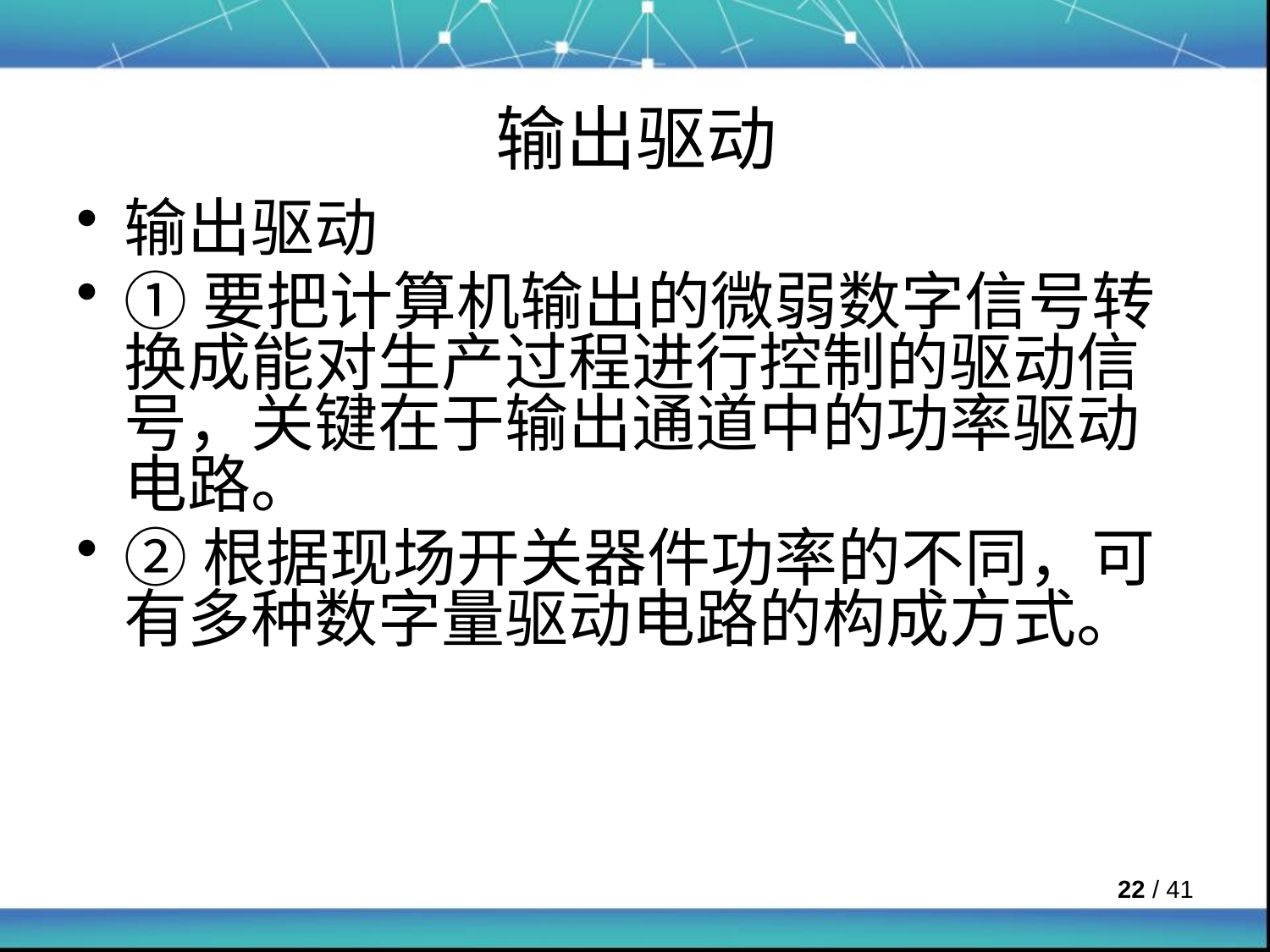

# 输出驱动
输出驱动
①要把计算机输出的微弱数字信号转换成能对生产过程进行控制的驱动信号，关键在于输出通道中的功率驱动电路。
②根据现场开关器件功率的不同，可有多种数字量驱动电路的构成方式。
22 / 41